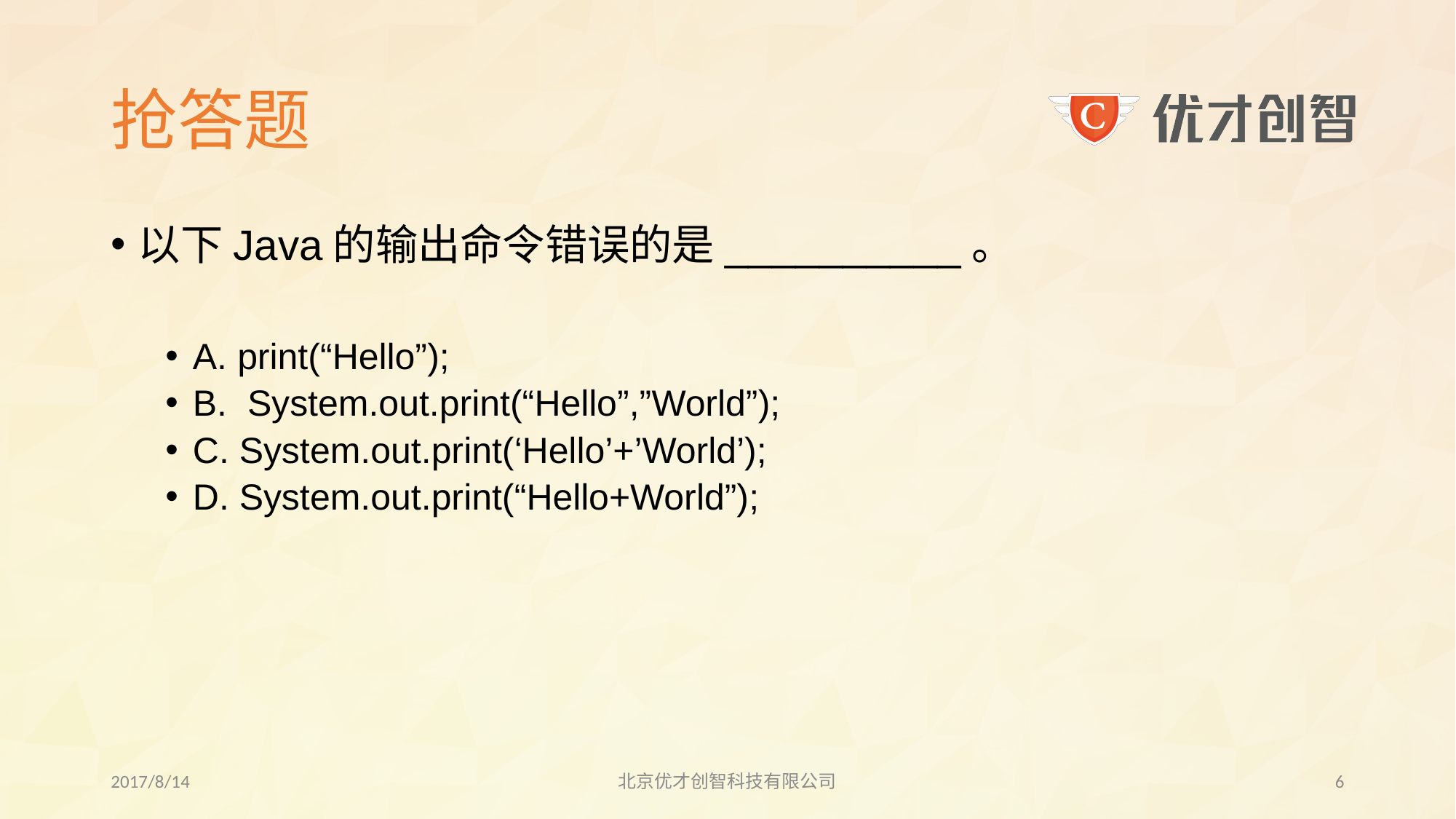

# 抢答题
以下Java的输出命令错误的是__________。

A. print(“Hello”);
B.  System.out.print(“Hello”,”World”);
C. System.out.print(‘Hello’+’World’);
D. System.out.print(“Hello+World”);
2017/8/14
北京优才创智科技有限公司
6